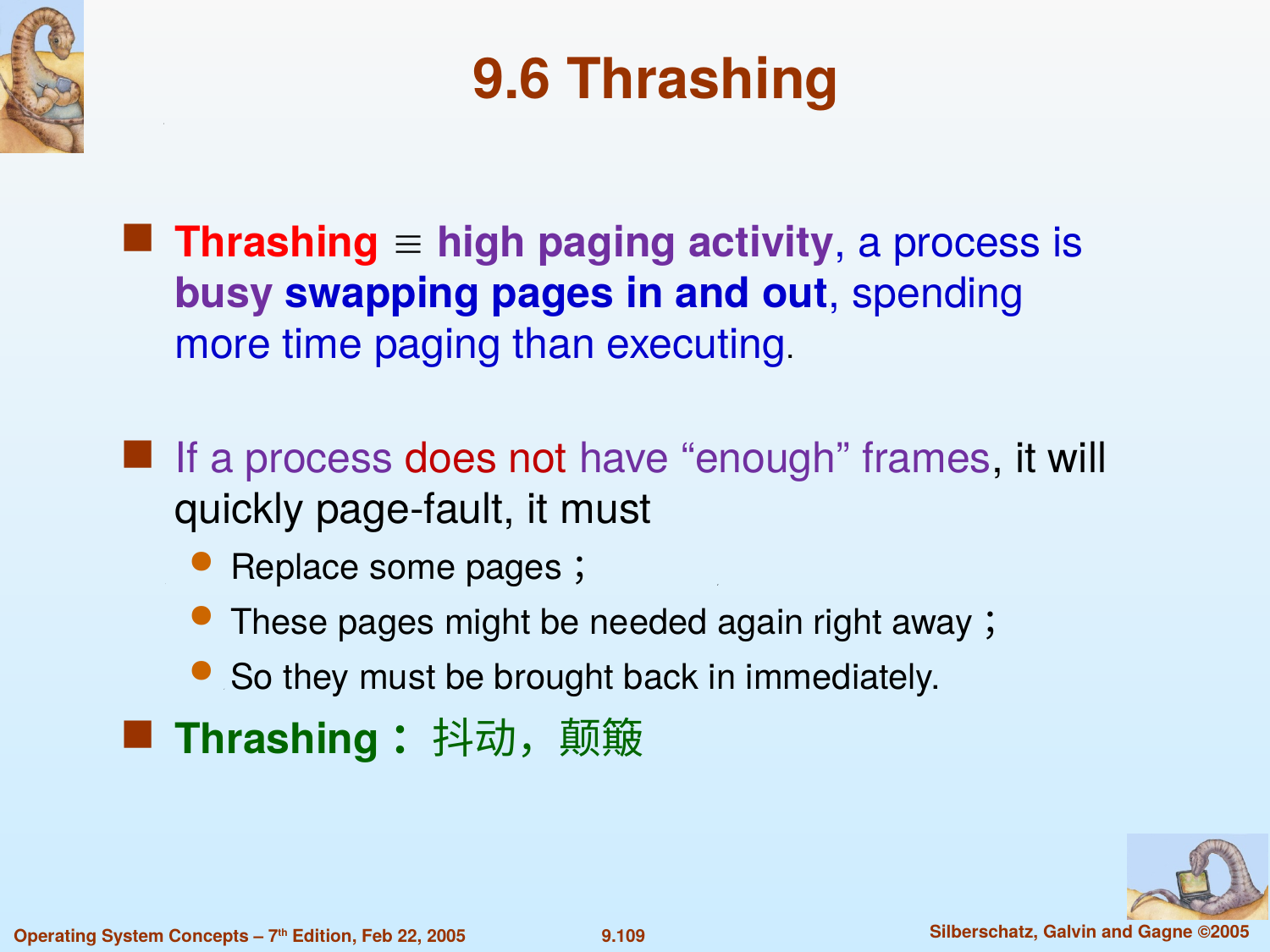

9.6 Thrashing
Thrashing ≡ high paging activity, a process is busy swapping pages in and out, spending more time paging than executing.

If a process does not have “enough” frames, it will quickly page-fault, it must
Replace some pages；
These pages might be needed again right away；
So they must be brought back in immediately.
Thrashing：抖动，颠簸